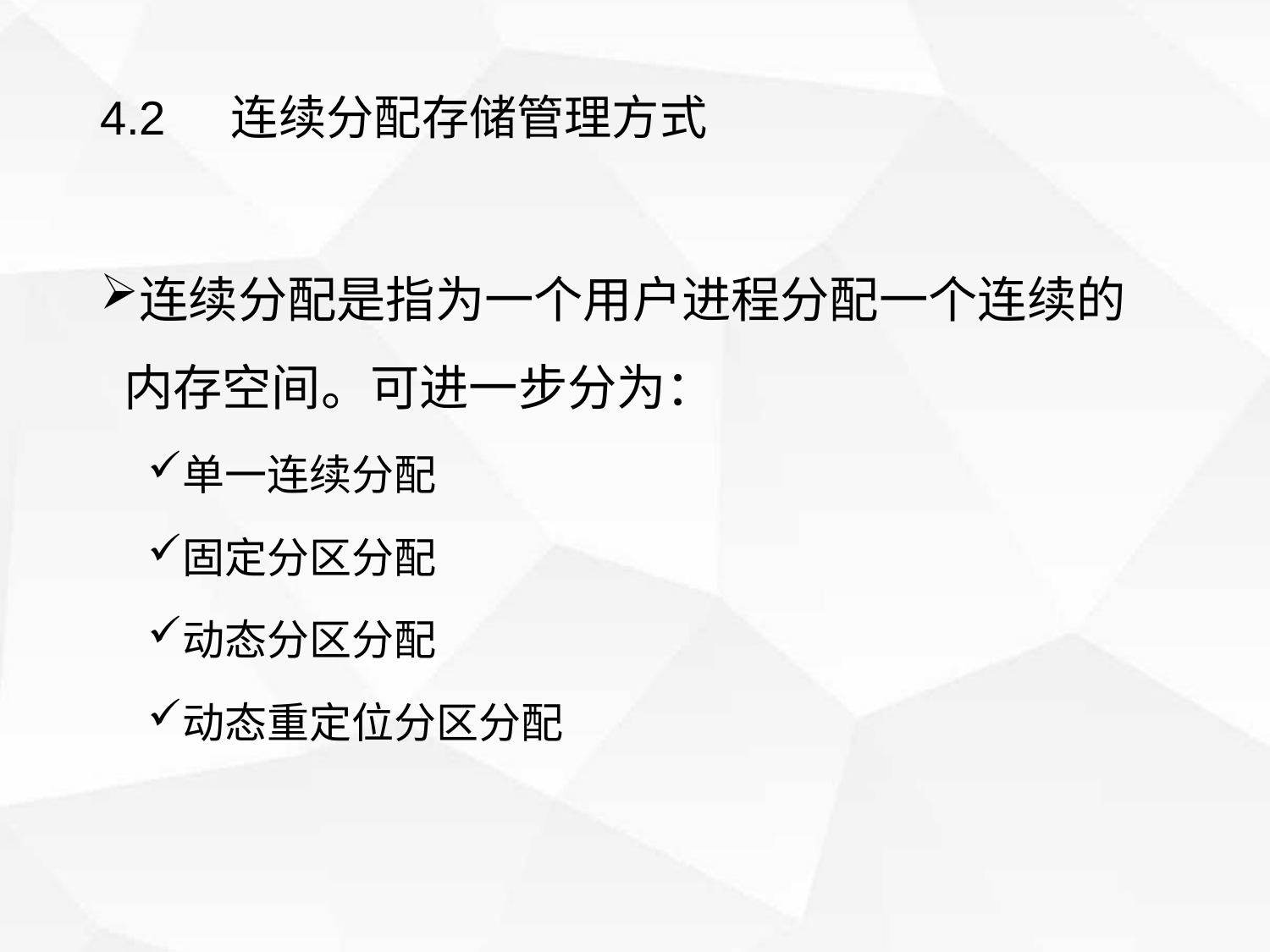

# 4.2    连续分配存储管理方式
连续分配是指为一个用户进程分配一个连续的内存空间。可进一步分为：
单一连续分配
固定分区分配
动态分区分配
动态重定位分区分配